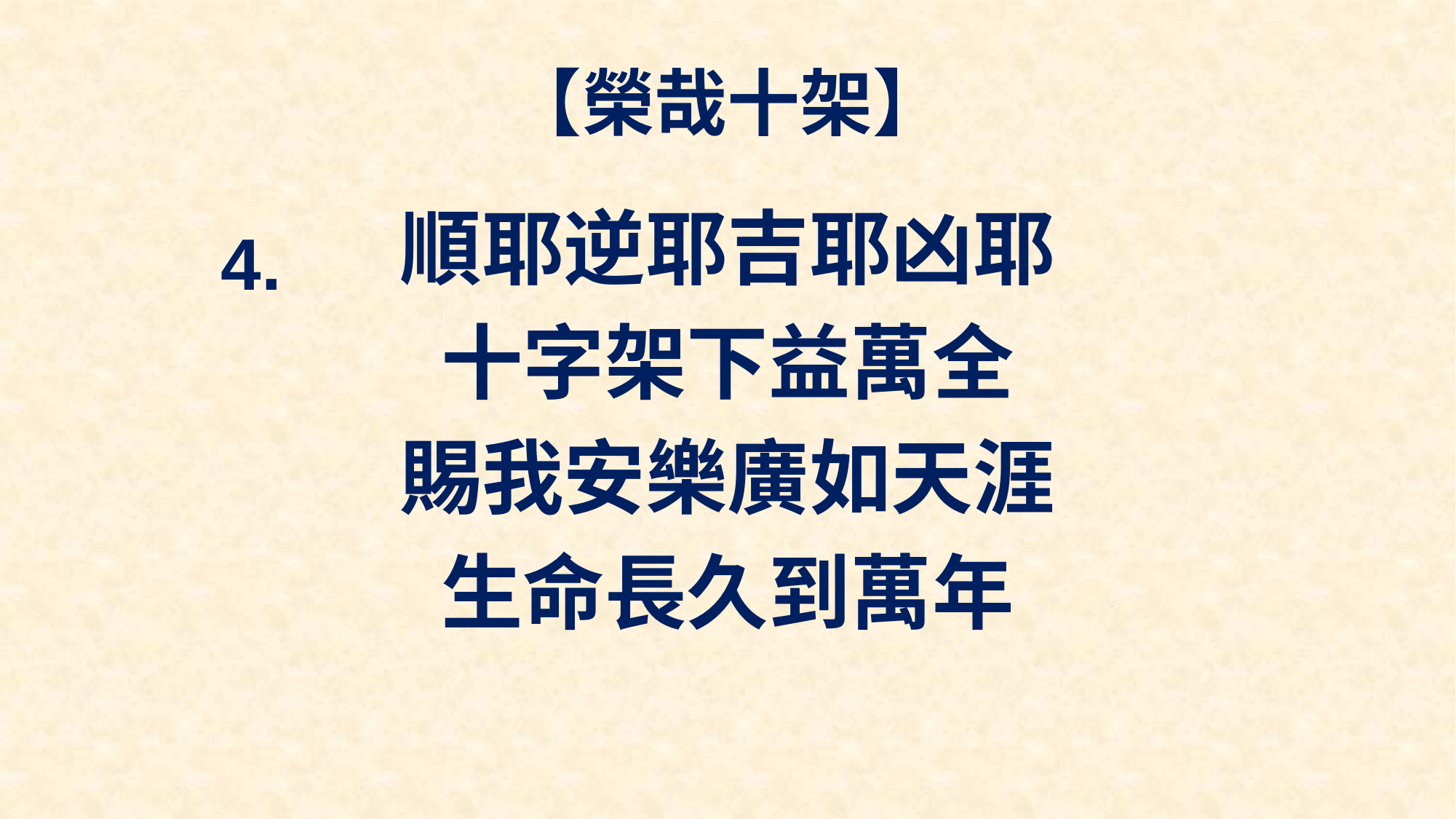

# 【榮哉十架】
順耶逆耶吉耶凶耶
十字架下益萬全
賜我安樂廣如天涯
生命長久到萬年
4.